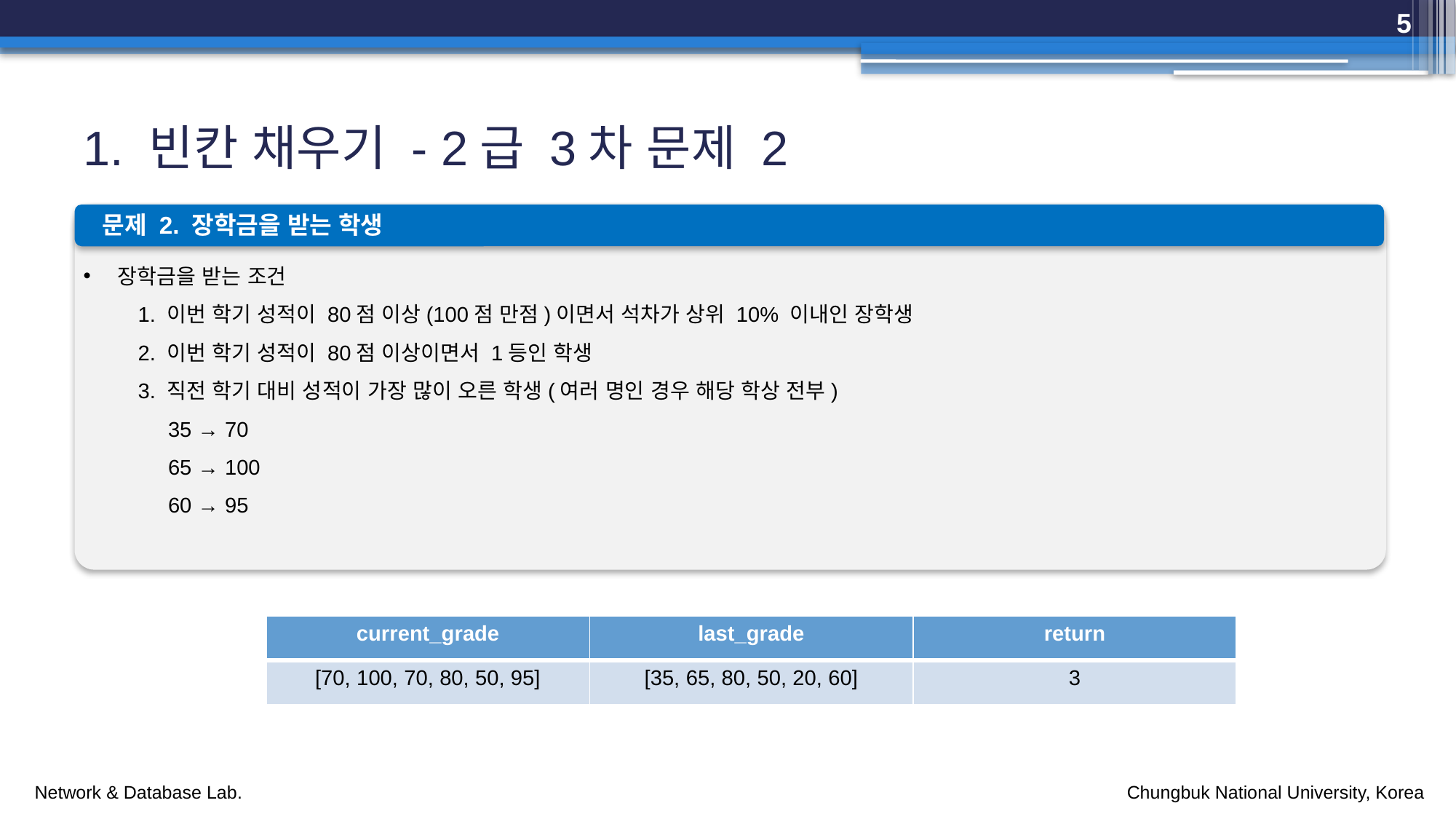

5
# 1. 빈칸 채우기 - 2급 3차 문제 2

문제 2. 장학금을 받는 학생
장학금을 받는 조건
1. 이번 학기 성적이 80점 이상(100점 만점)이면서 석차가 상위 10% 이내인 장학생
2. 이번 학기 성적이 80점 이상이면서 1등인 학생
3. 직전 학기 대비 성적이 가장 많이 오른 학생(여러 명인 경우 해당 학상 전부)
     35 → 70
     65 → 100
     60 → 95
| current\_grade | last\_grade | return |
| --- | --- | --- |
| [70, 100, 70, 80, 50, 95] | [35, 65, 80, 50, 20, 60] | 3 |